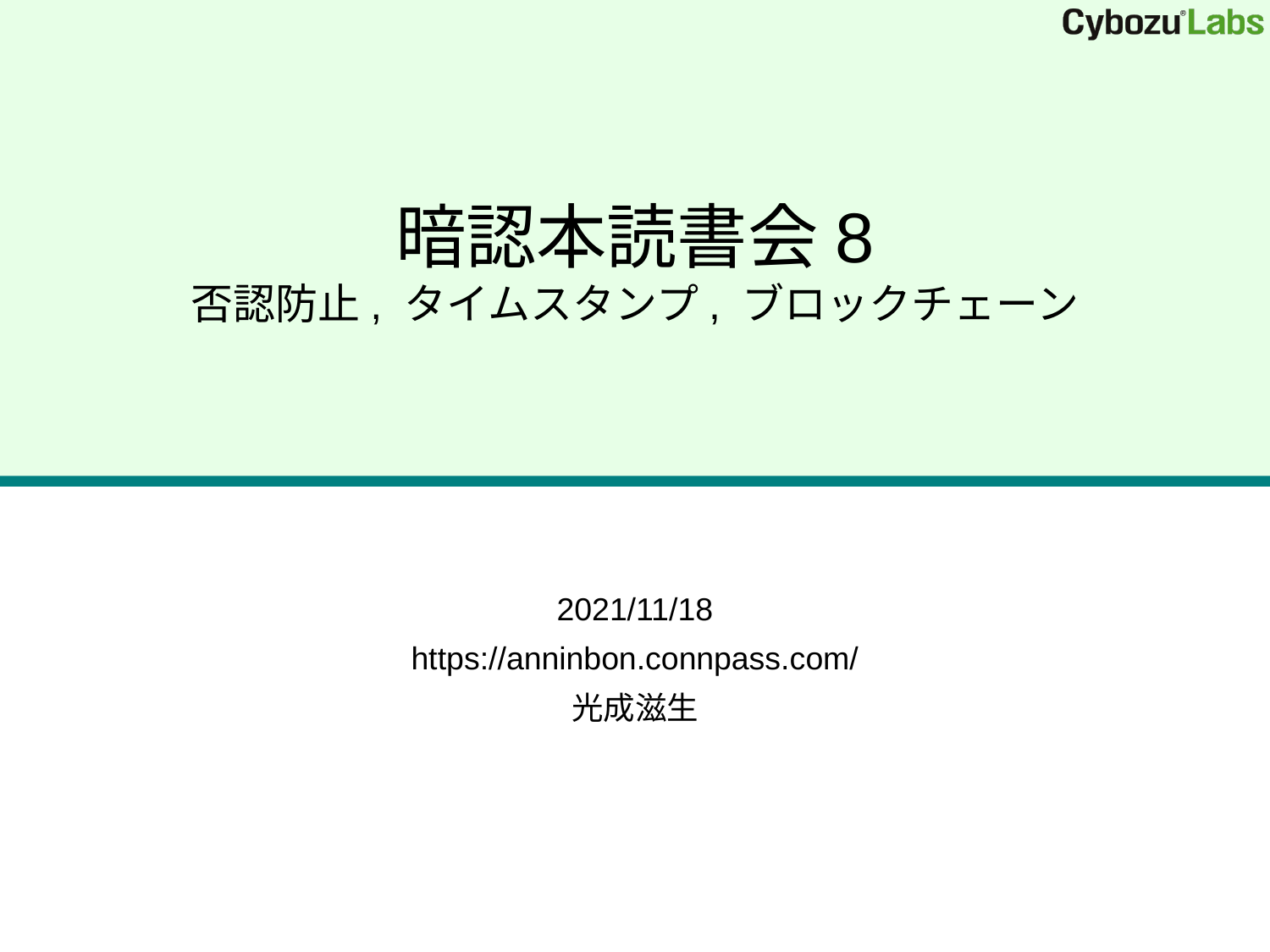

# 暗認本読書会8 否認防止, タイムスタンプ, ブロックチェーン
2021/11/18
https://anninbon.connpass.com/
光成滋生